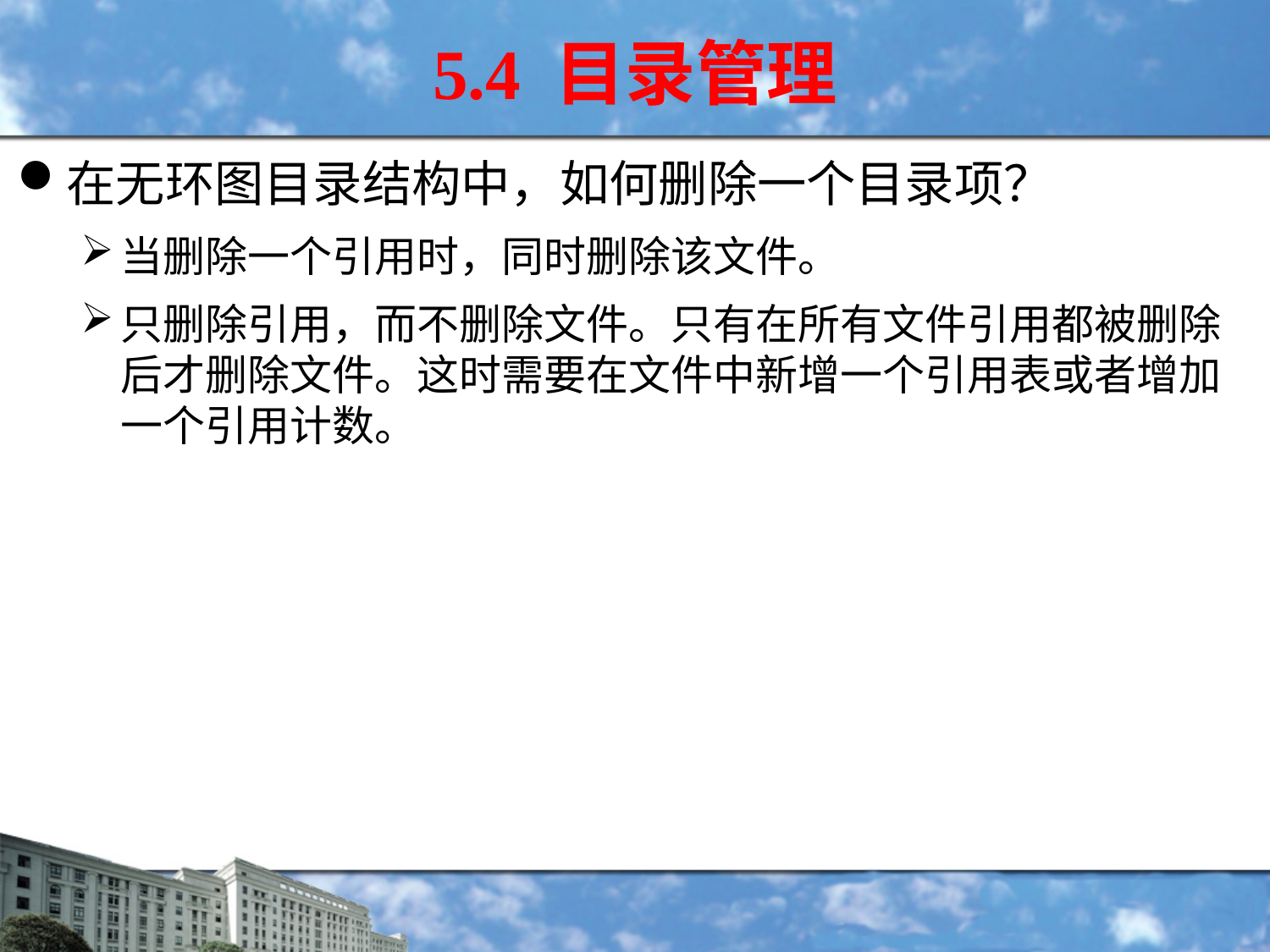

5.4 目录管理
在无环图目录结构中，如何删除一个目录项？
当删除一个引用时，同时删除该文件。
只删除引用，而不删除文件。只有在所有文件引用都被删除后才删除文件。这时需要在文件中新增一个引用表或者增加一个引用计数。